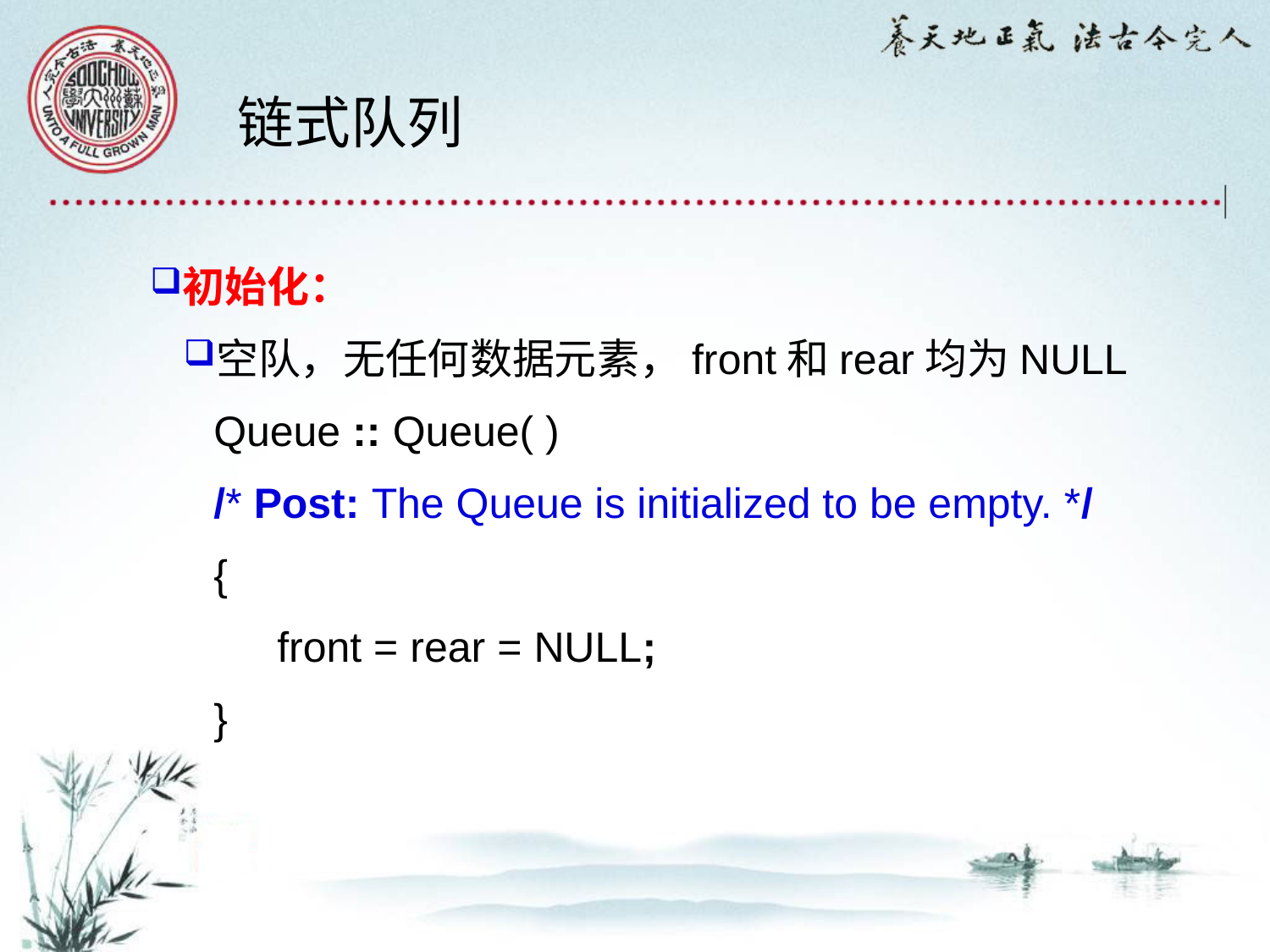

# 链式队列
初始化：
空队，无任何数据元素，front和rear均为NULL
Queue :: Queue( )
/* Post: The Queue is initialized to be empty. */
{
front = rear = NULL;
}